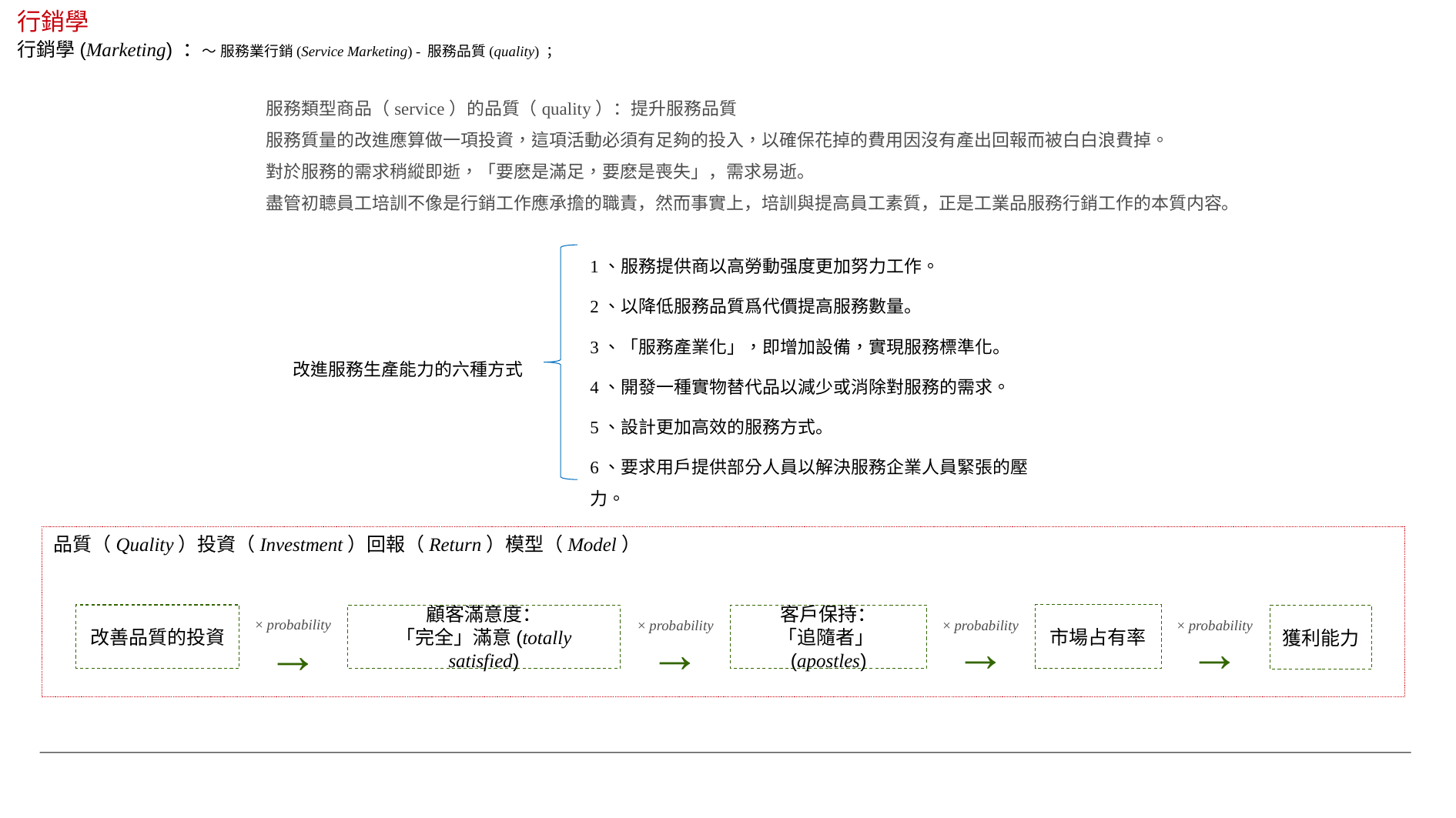

行銷學
行銷學(Marketing) ：～ 服務業行銷(Service Marketing) - 服務品質(quality) ；
服務類型商品（service）的品質（quality）：提升服務品質
服務質量的改進應算做一項投資，這項活動必須有足夠的投入，以確保花掉的費用因沒有產出回報而被白白浪費掉。
對於服務的需求稍縱即逝，「要麽是滿足，要麽是喪失」，需求易逝。
盡管初聼員工培訓不像是行銷工作應承擔的職責，然而事實上，培訓與提高員工素質，正是工業品服務行銷工作的本質内容。
1、服務提供商以高勞動强度更加努力工作。

2、以降低服務品質爲代價提高服務數量。
3、「服務產業化」，即增加設備，實現服務標準化。
改進服務生產能力的六種方式
4、開發一種實物替代品以減少或消除對服務的需求。
5、設計更加高效的服務方式。
6、要求用戶提供部分人員以解決服務企業人員緊張的壓力。
品質（Quality）投資（Investment）回報（Return）模型（Model）
→
→
→
→
× probability
× probability
× probability
× probability
市場占有率
改善品質的投資
顧客滿意度：
「完全」滿意(totally satisfied)
客戶保持：
「追隨者」(apostles)
獲利能力